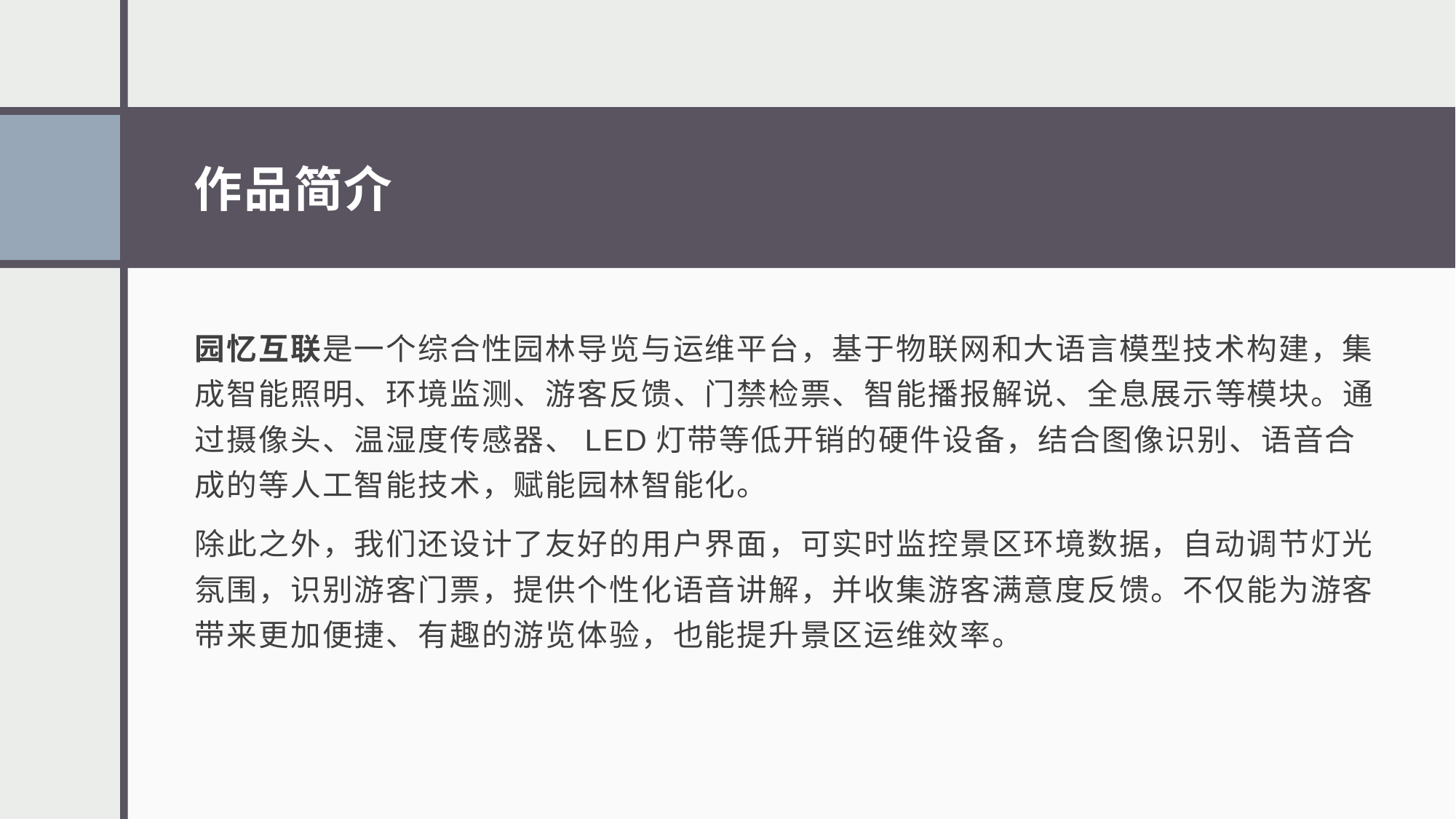

# 作品简介
园忆互联是一个综合性园林导览与运维平台，基于物联网和大语言模型技术构建，集成智能照明、环境监测、游客反馈、门禁检票、智能播报解说、全息展示等模块。通过摄像头、温湿度传感器、LED灯带等低开销的硬件设备，结合图像识别、语音合成的等人工智能技术，赋能园林智能化。
除此之外，我们还设计了友好的用户界面，可实时监控景区环境数据，自动调节灯光氛围，识别游客门票，提供个性化语音讲解，并收集游客满意度反馈。不仅能为游客带来更加便捷、有趣的游览体验，也能提升景区运维效率。